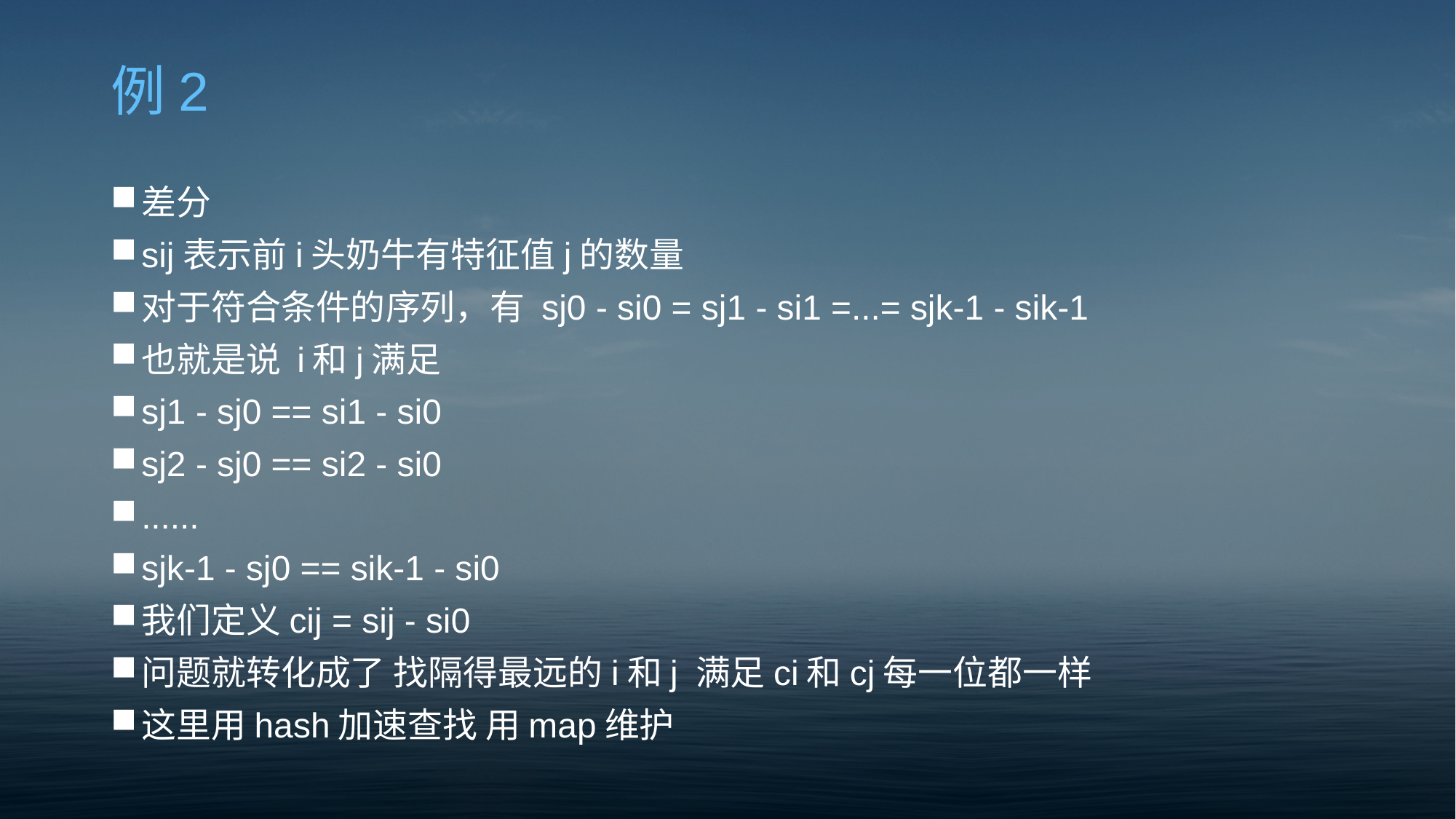

# 例2
差分
sij表示前i头奶牛有特征值j的数量
对于符合条件的序列，有 sj0 - si0 = sj1 - si1 =...= sjk-1 - sik-1
也就是说 i和j满足
sj1 - sj0 == si1 - si0
sj2 - sj0 == si2 - si0
......
sjk-1 - sj0 == sik-1 - si0
我们定义cij = sij - si0
问题就转化成了 找隔得最远的i和j 满足ci和cj每一位都一样
这里用hash加速查找 用map维护